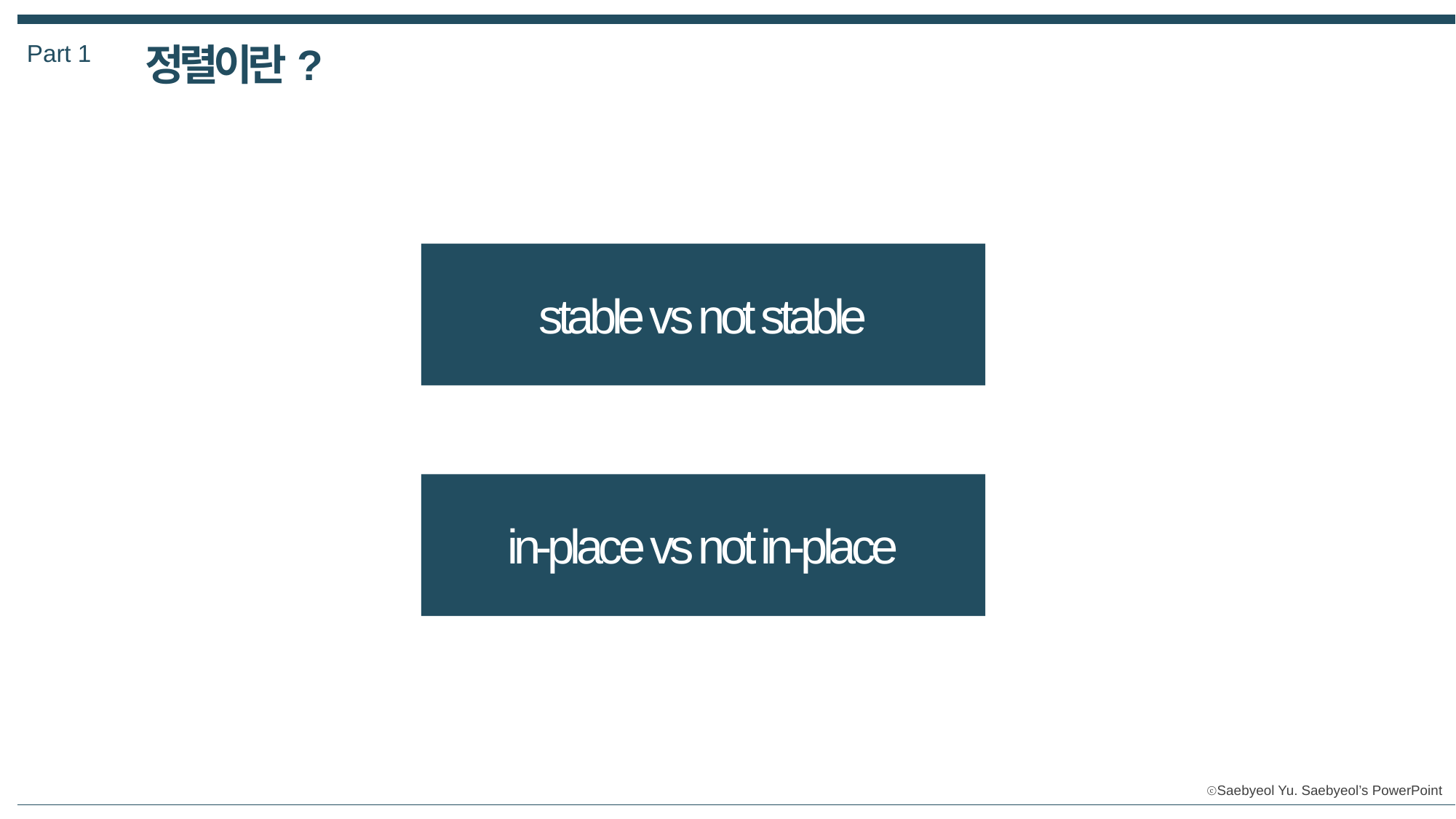

Part 1
정렬이란?

stable vs not stable

in-place vs not in-place